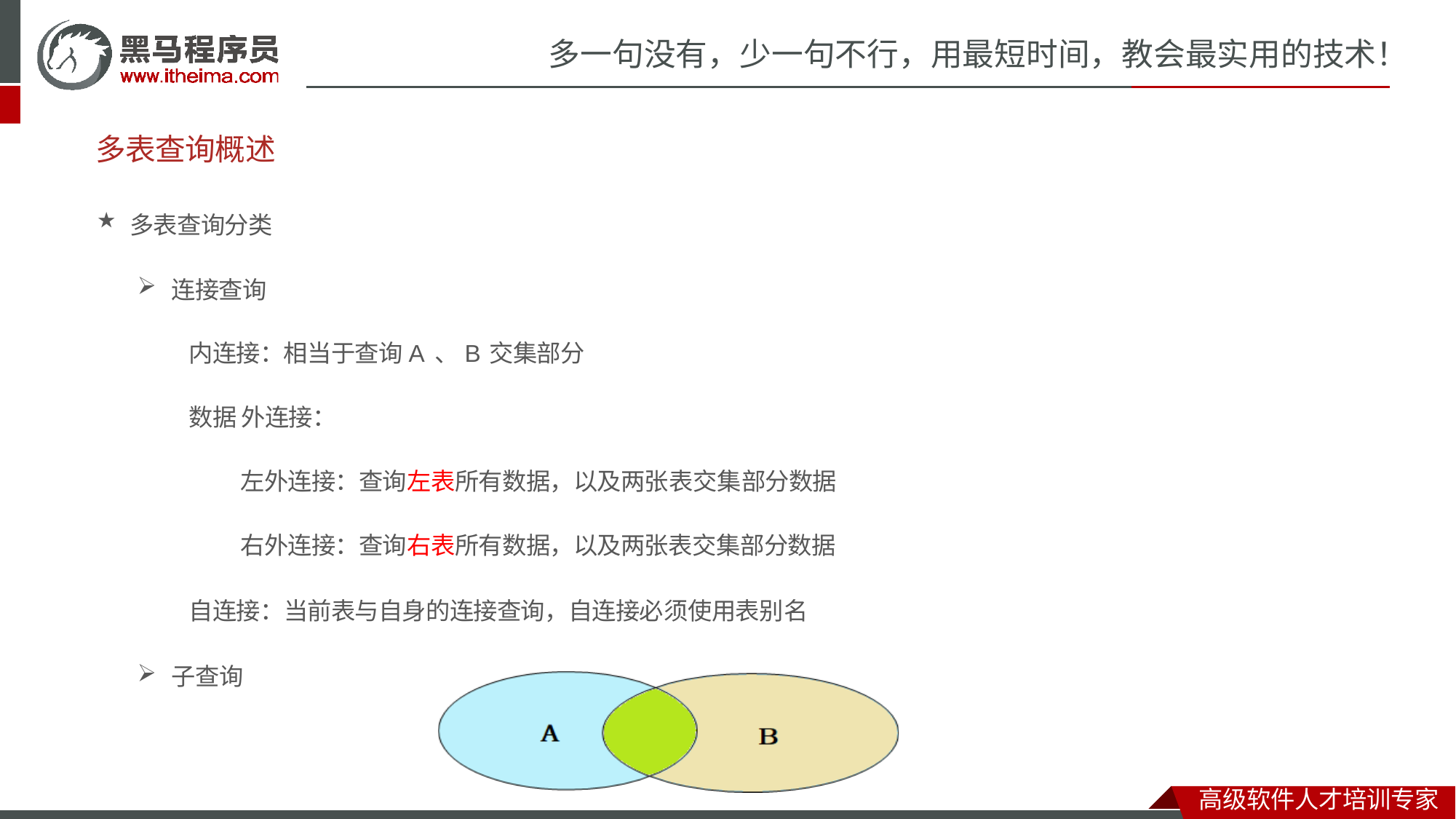

# 多一句没有，少一句不行，用最短时间，教会最实用的技术！

多表查询概述

多表查询分类

连接查询
内连接：相当于查询A、B交集部分数据 外连接：
左外连接：查询左表所有数据，以及两张表交集部分数据 右外连接：查询右表所有数据，以及两张表交集部分数据

自连接：当前表与自身的连接查询，自连接必须使用表别名

子查询

高级软件人才培训专家